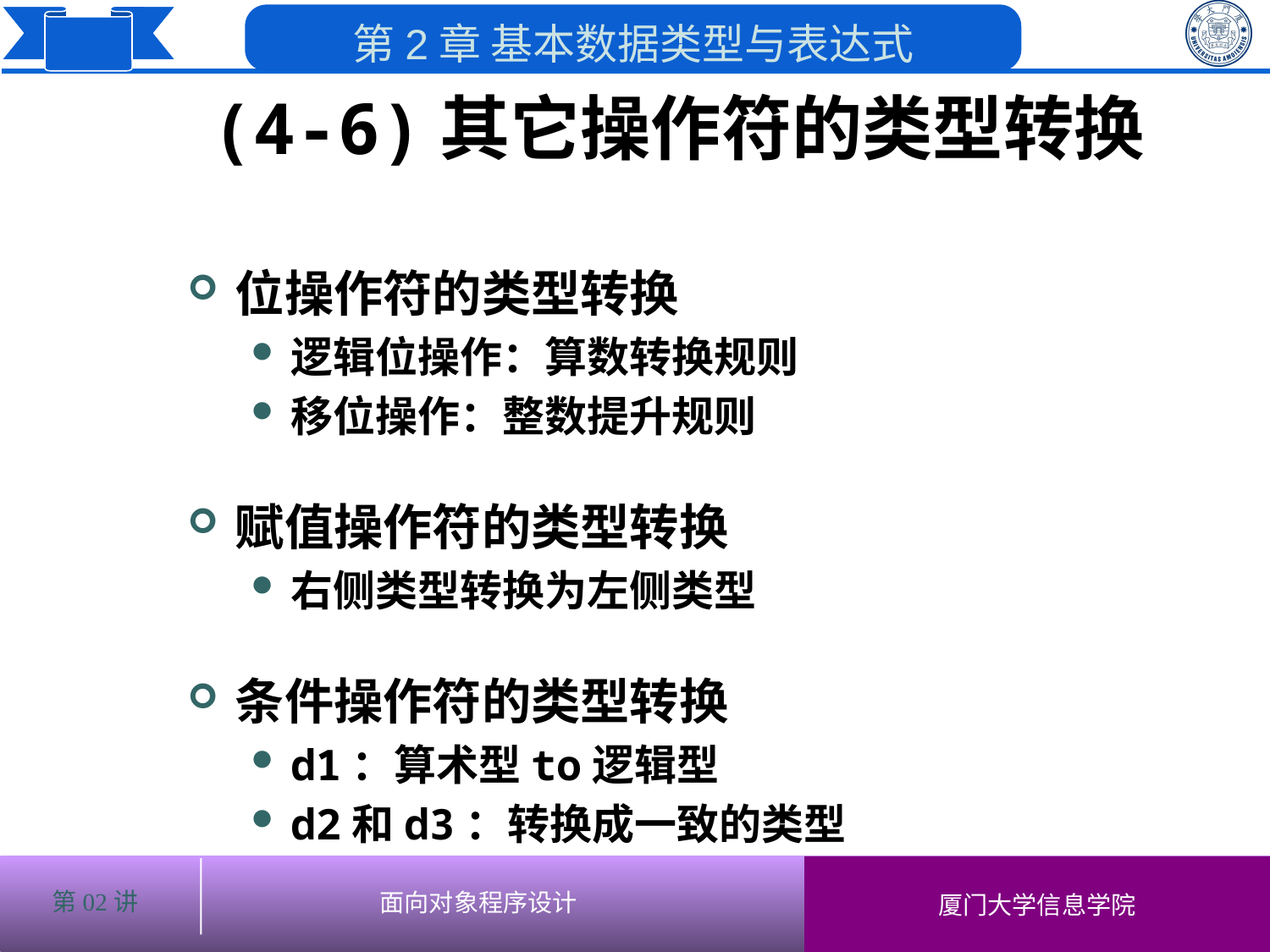

# (4-6)其它操作符的类型转换
位操作符的类型转换
逻辑位操作：算数转换规则
移位操作：整数提升规则

赋值操作符的类型转换
右侧类型转换为左侧类型

条件操作符的类型转换
d1：算术型to逻辑型
d2和d3：转换成一致的类型
44